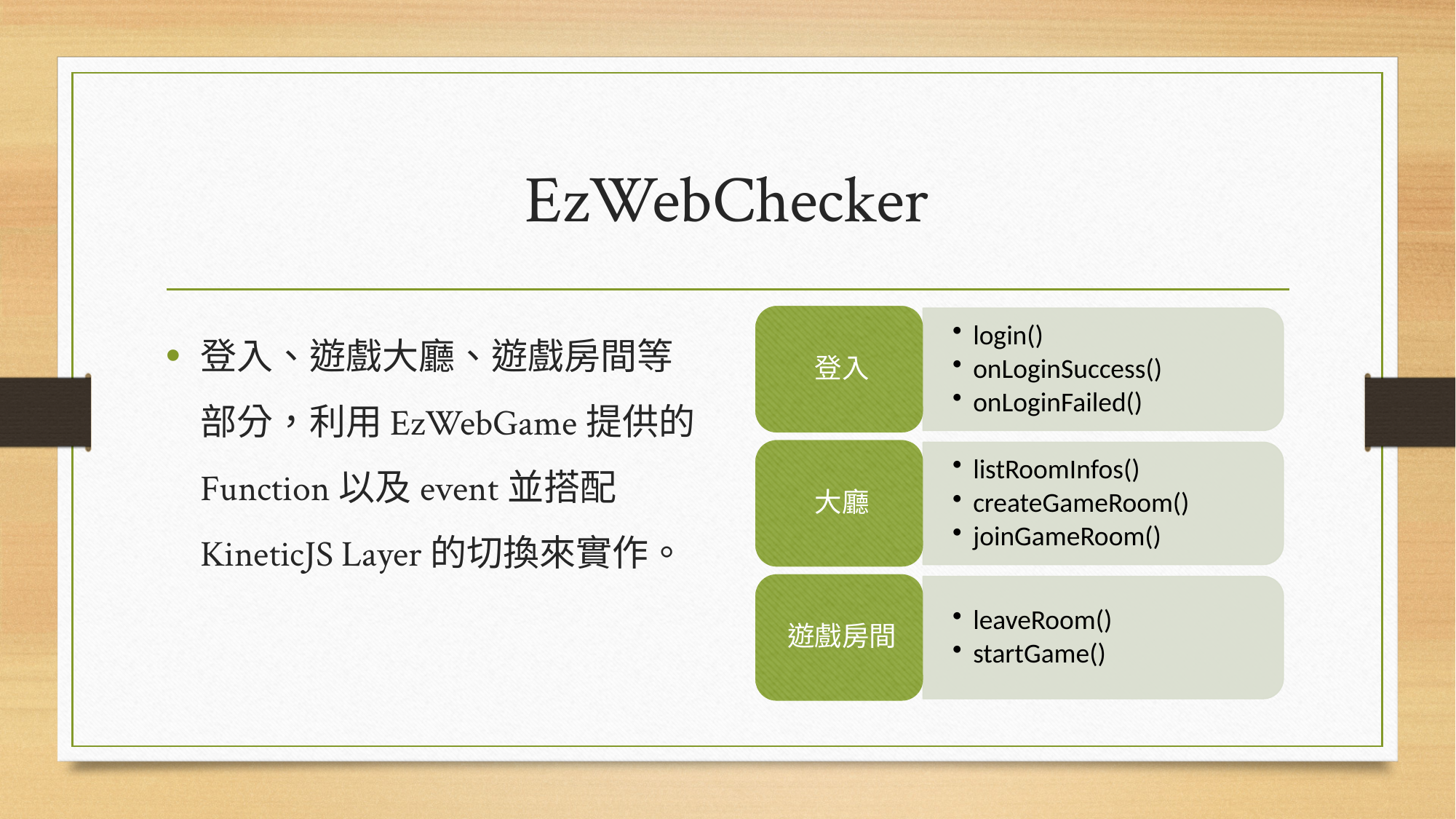

# EzWebChecker
登入、遊戲大廳、遊戲房間等部分，利用EzWebGame提供的Function以及event並搭配KineticJS Layer的切換來實作。
login()
onLoginSuccess()
onLoginFailed()
登入
listRoomInfos()
createGameRoom()
joinGameRoom()
大廳
leaveRoom()
startGame()
遊戲房間